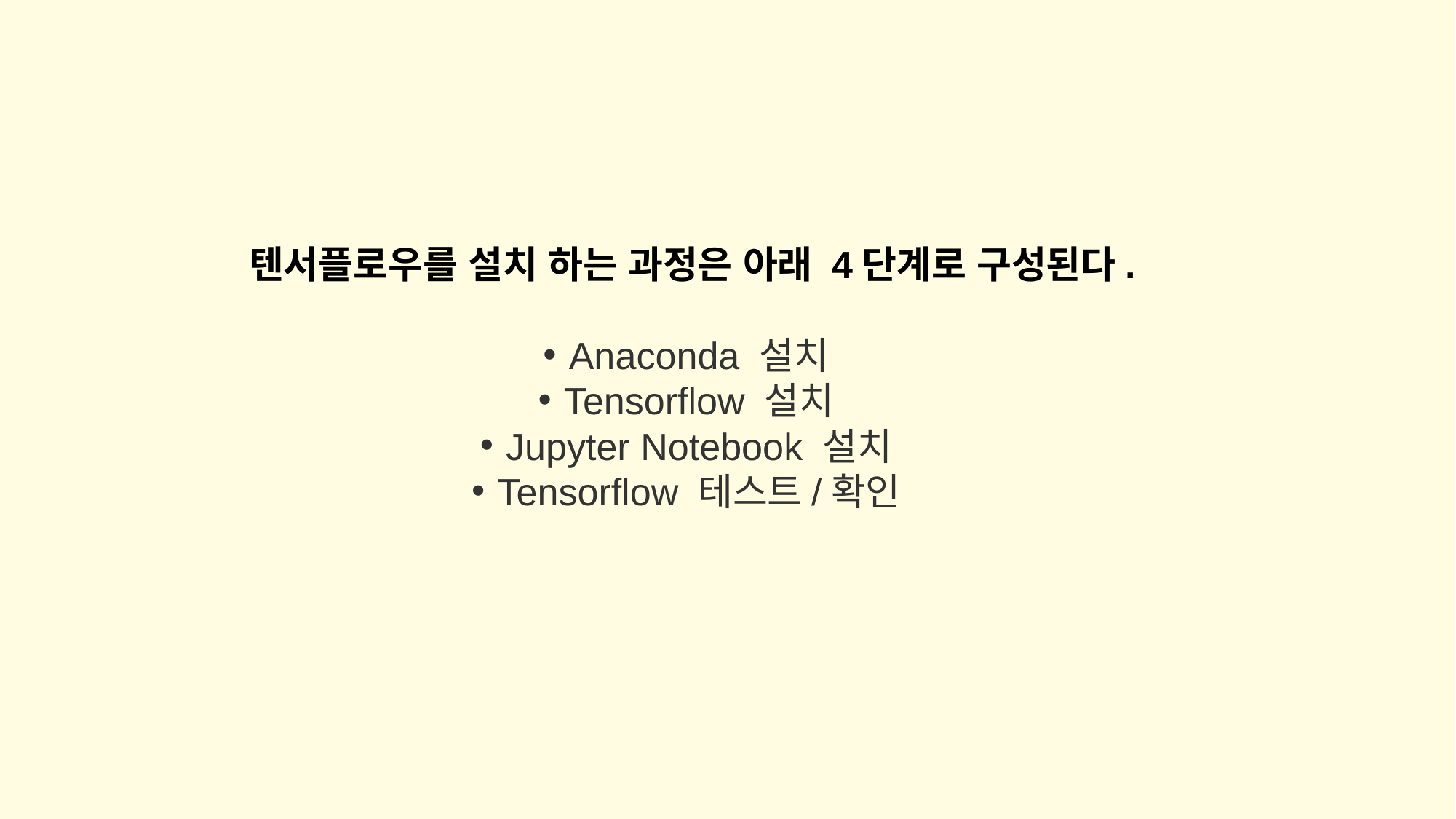

텐서플로우를 설치 하는 과정은 아래 4단계로 구성된다.

Anaconda 설치
Tensorflow 설치
Jupyter Notebook 설치
Tensorflow 테스트/확인